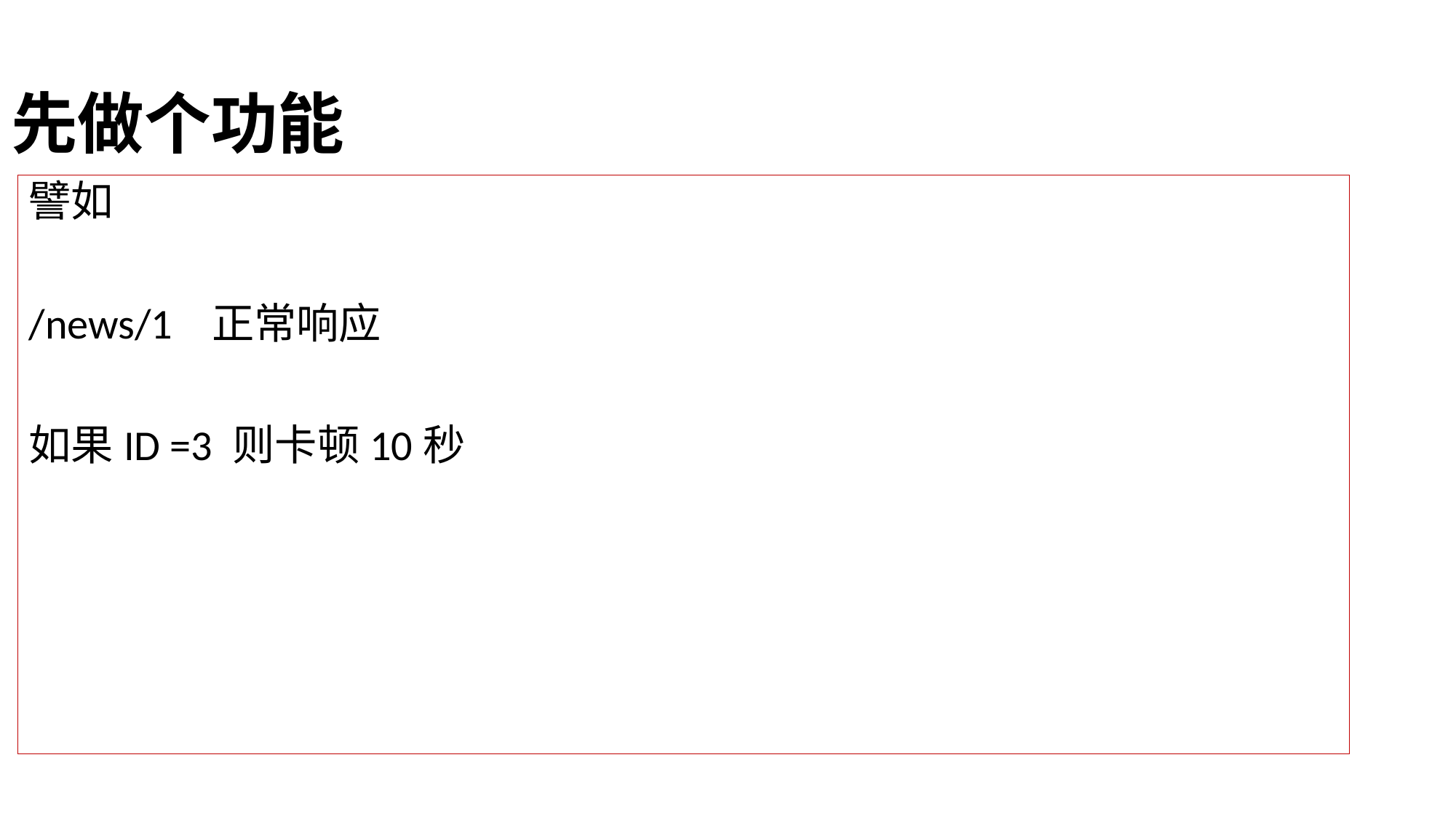

# 先做个功能
譬如

/news/1   正常响应

如果ID =3 则卡顿10秒